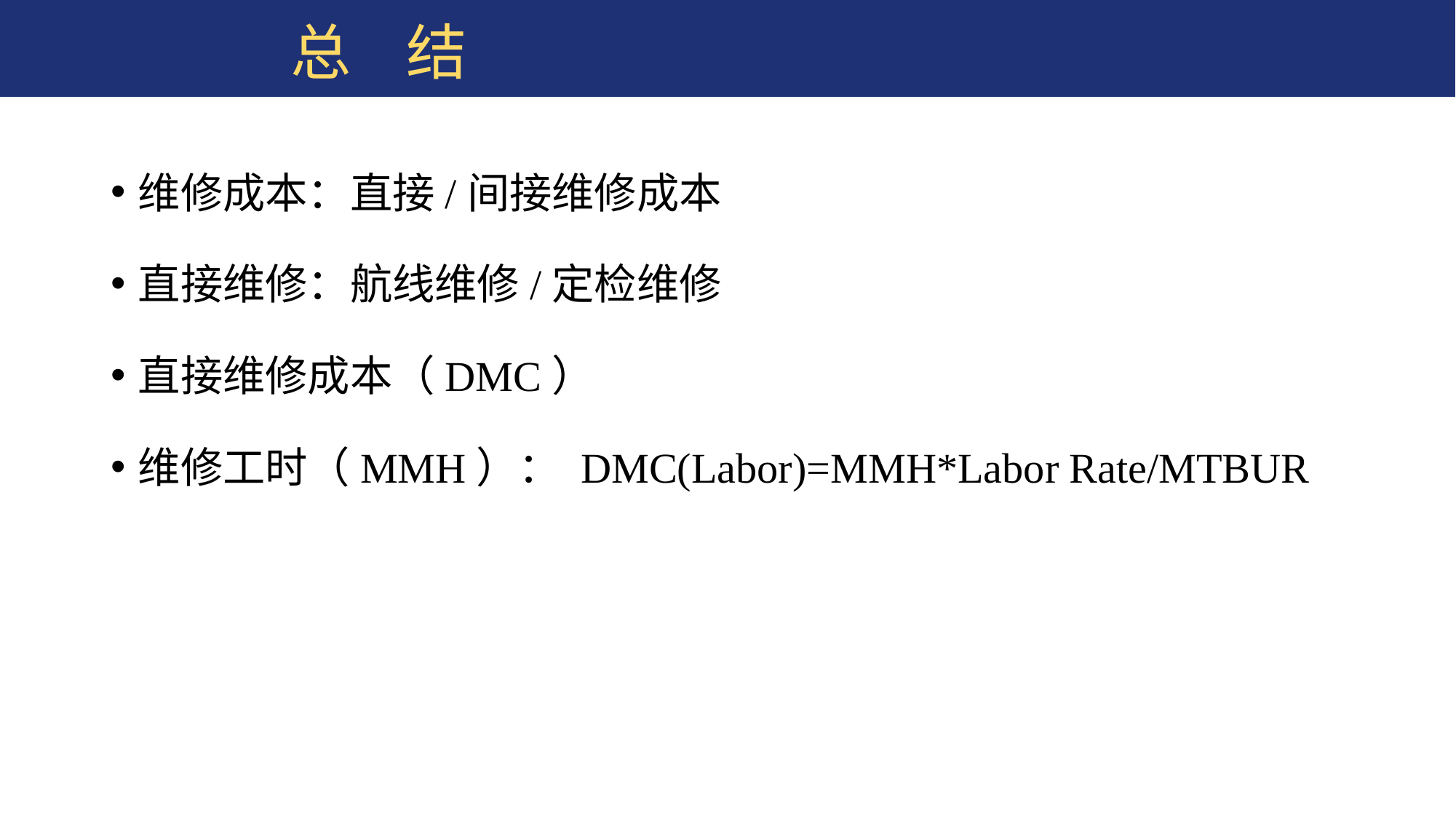

# 总    结
维修成本：直接/间接维修成本
直接维修：航线维修/定检维修
直接维修成本（DMC）
维修工时（MMH）： DMC(Labor)=MMH*Labor Rate/MTBUR